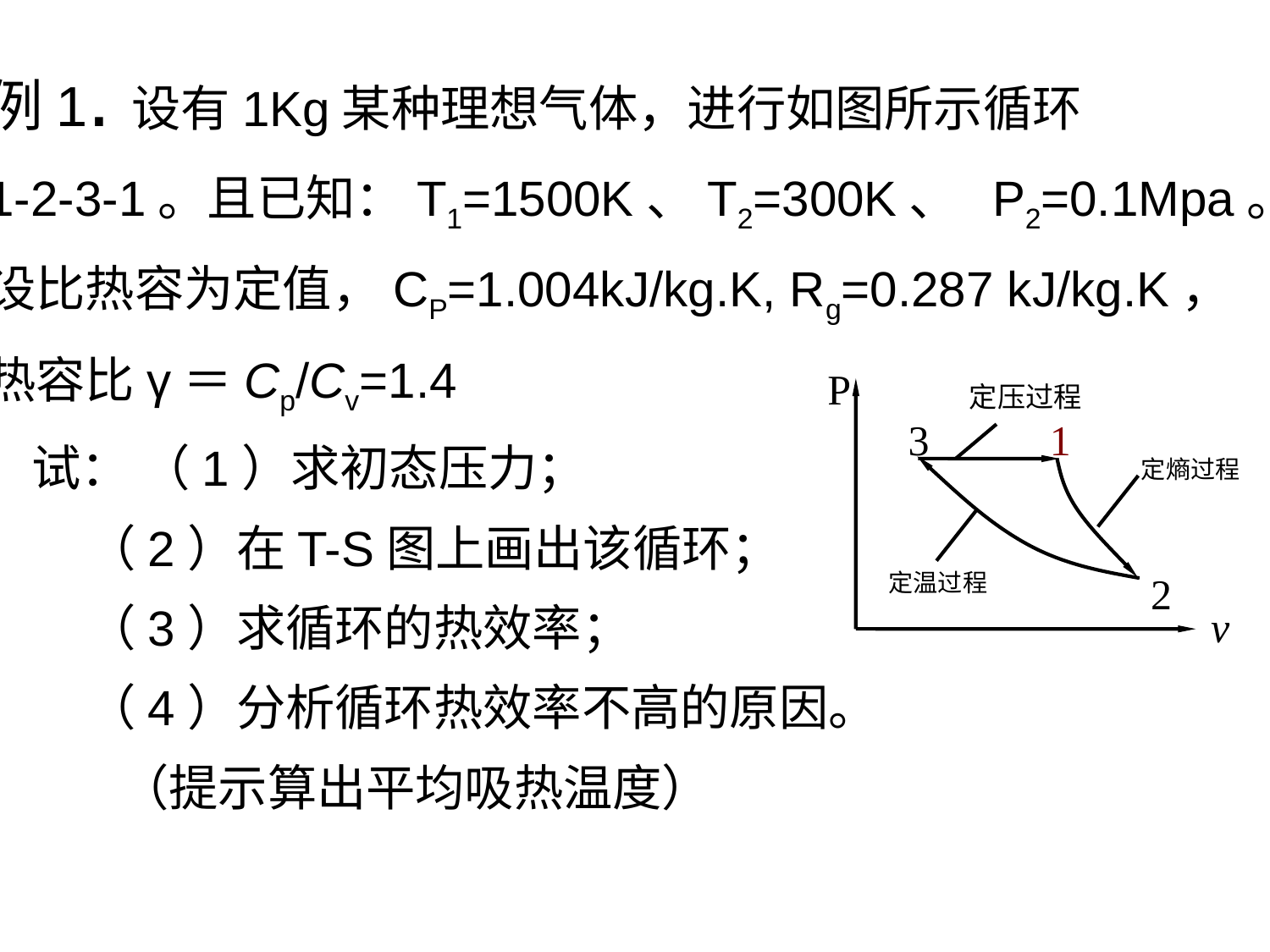

例1.设有1Kg某种理想气体，进行如图所示循环
1-2-3-1。且已知：T1=1500K、T2=300K、  P2=0.1Mpa。
设比热容为定值，CP=1.004kJ/kg.K, Rg=0.287 kJ/kg.K，
热容比γ＝Cp/Cv=1.4
   试： （1）求初态压力；
        （2）在T-S图上画出该循环；
        （3）求循环的热效率；
        （4）分析循环热效率不高的原因。
           （提示算出平均吸热温度）
P

3
1

2
v

定熵过程

定温过程
定压过程